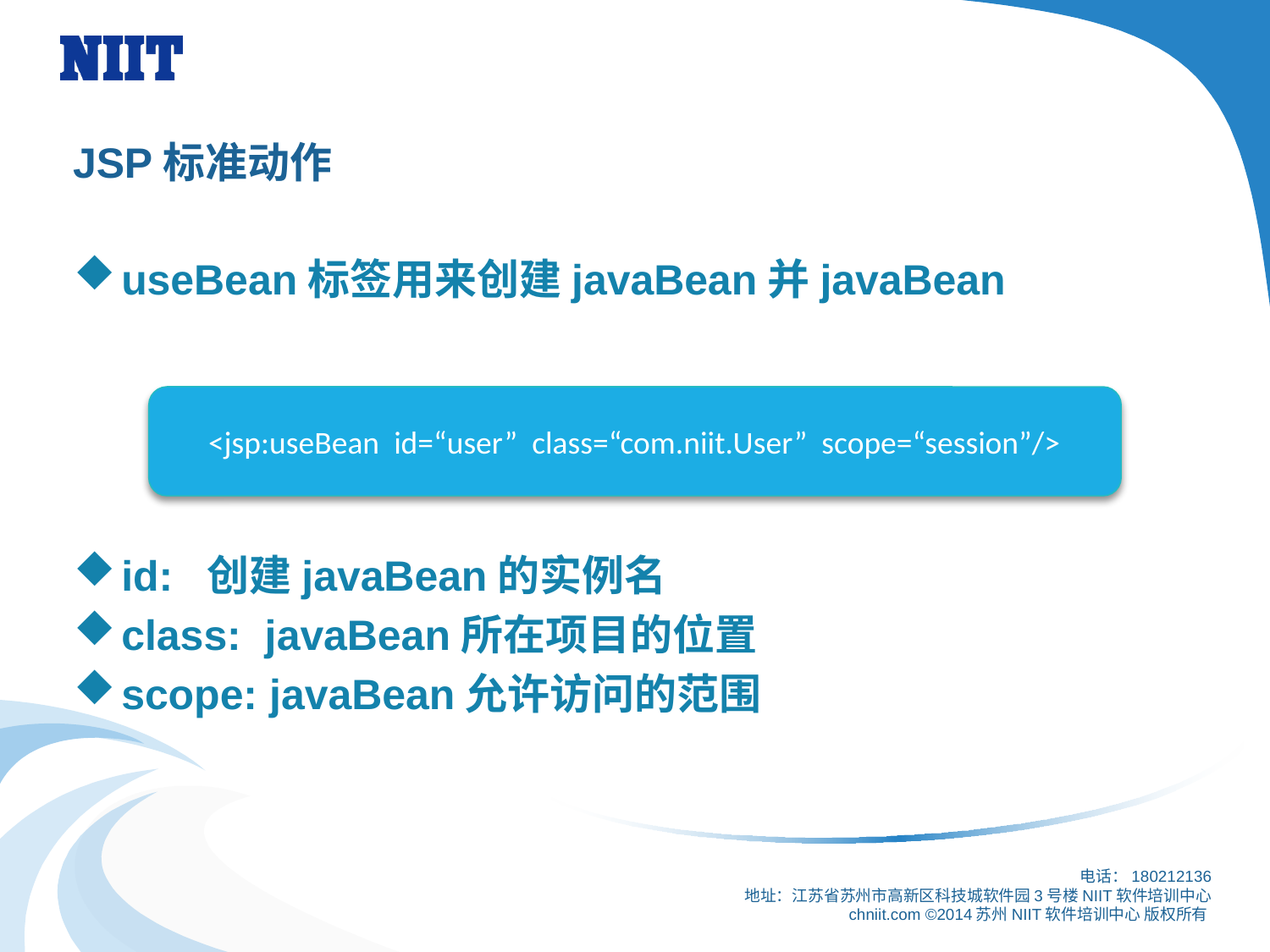

# JSP标准动作
useBean标签用来创建javaBean并javaBean

id:  创建javaBean的实例名
class:  javaBean所在项目的位置
scope: javaBean允许访问的范围
<jsp:useBean  id=“user”  class=“com.niit.User”  scope=“session”/>